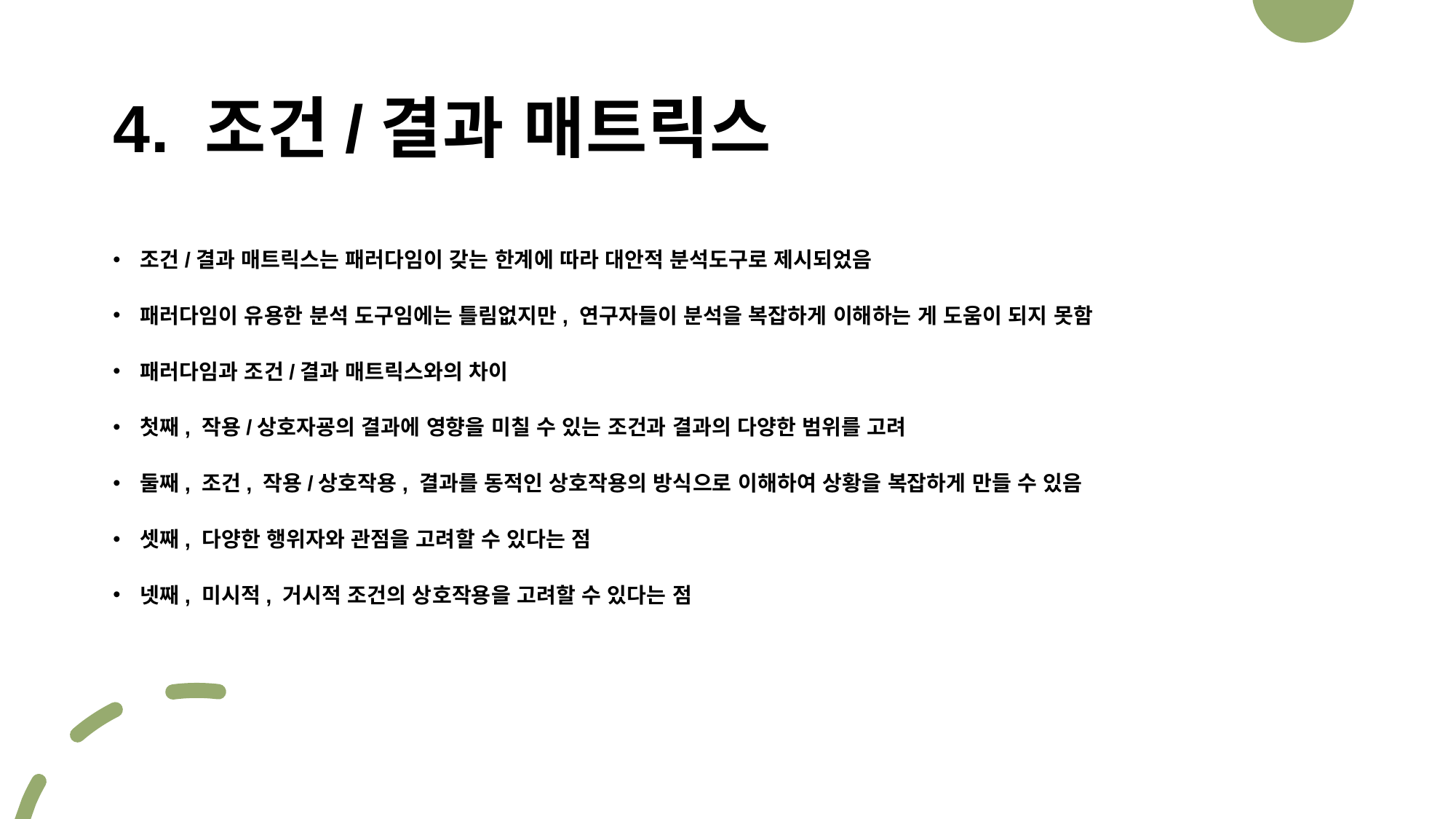

# 4. 조건/결과 매트릭스
조건/결과 매트릭스는 패러다임이 갖는 한계에 따라 대안적 분석도구로 제시되었음
패러다임이 유용한 분석 도구임에는 틀림없지만, 연구자들이 분석을 복잡하게 이해하는 게 도움이 되지 못함
패러다임과 조건/결과 매트릭스와의 차이
첫째, 작용/상호자굥의 결과에 영향을 미칠 수 있는 조건과 결과의 다양한 범위를 고려
둘째, 조건, 작용/상호작용, 결과를 동적인 상호작용의 방식으로 이해하여 상황을 복잡하게 만들 수 있음
셋째, 다양한 행위자와 관점을 고려할 수 있다는 점
넷째, 미시적, 거시적 조건의 상호작용을 고려할 수 있다는 점